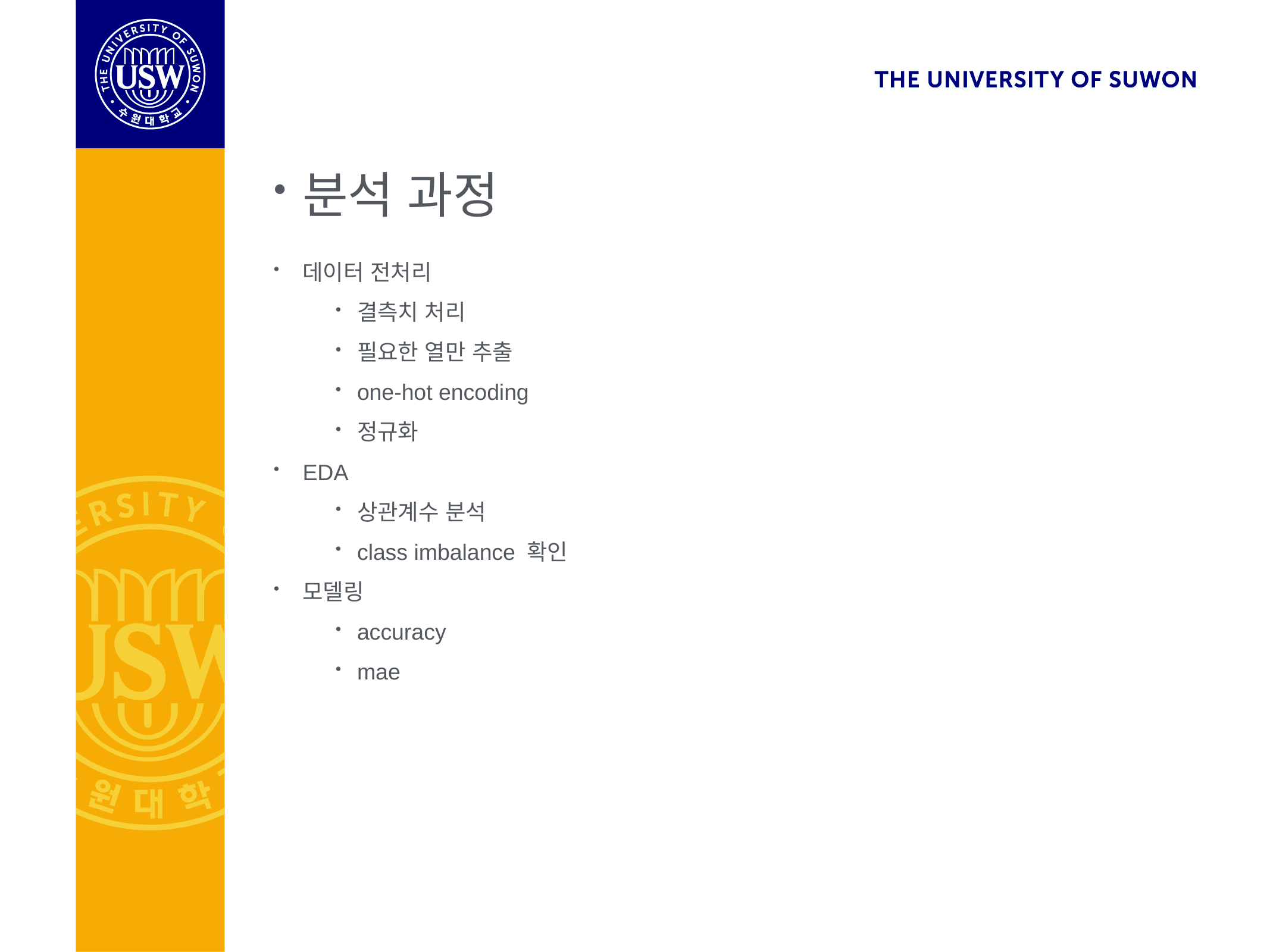

분석 과정
데이터 전처리
결측치 처리
필요한 열만 추출
one-hot encoding
정규화
EDA
상관계수 분석
class imbalance 확인
모델링
accuracy
mae